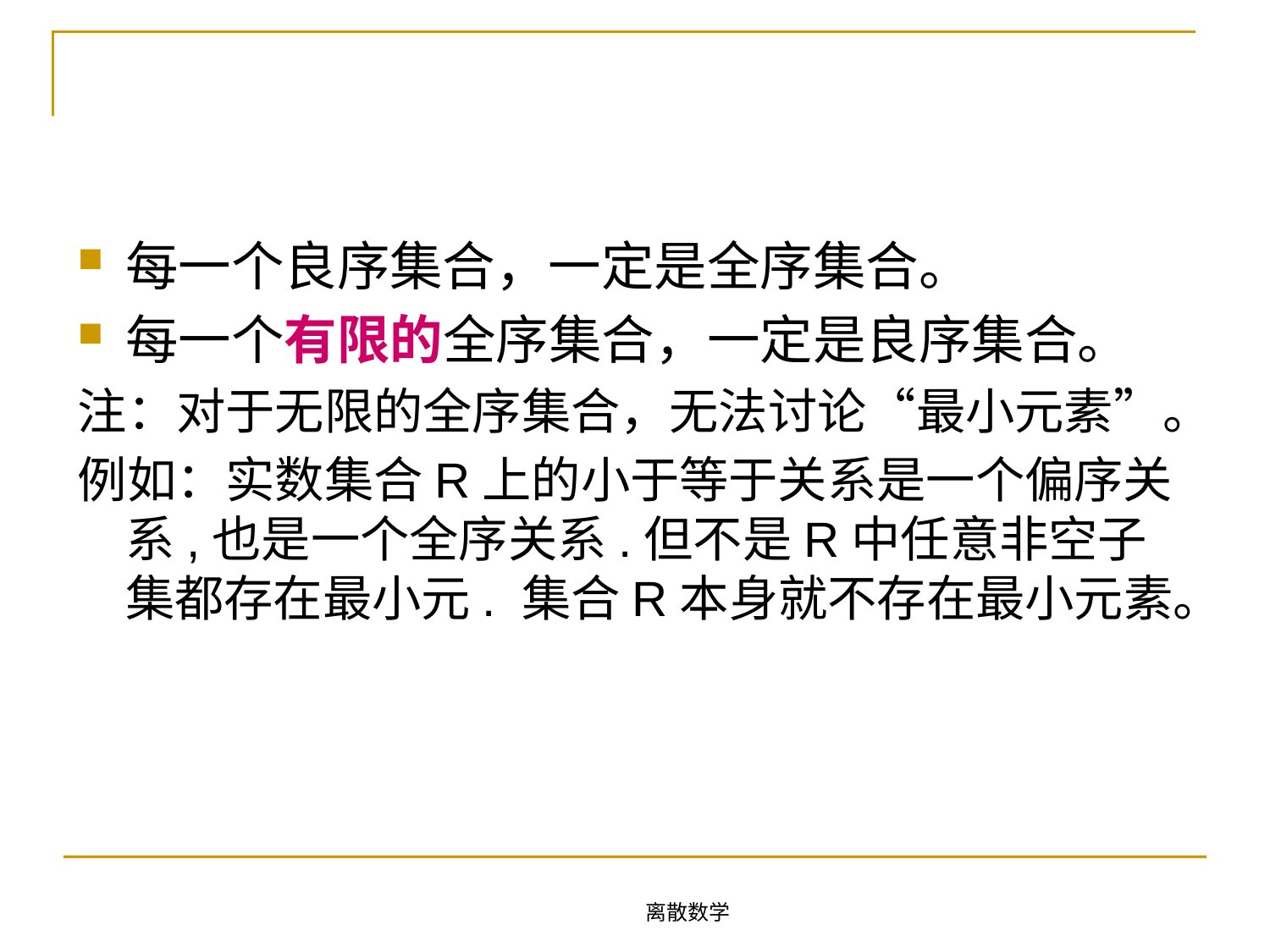

#
每一个良序集合，一定是全序集合。
每一个有限的全序集合，一定是良序集合。
注：对于无限的全序集合，无法讨论“最小元素”。
例如：实数集合R上的小于等于关系是一个偏序关系,也是一个全序关系.但不是R中任意非空子集都存在最小元. 集合R本身就不存在最小元素。

离散数学
30